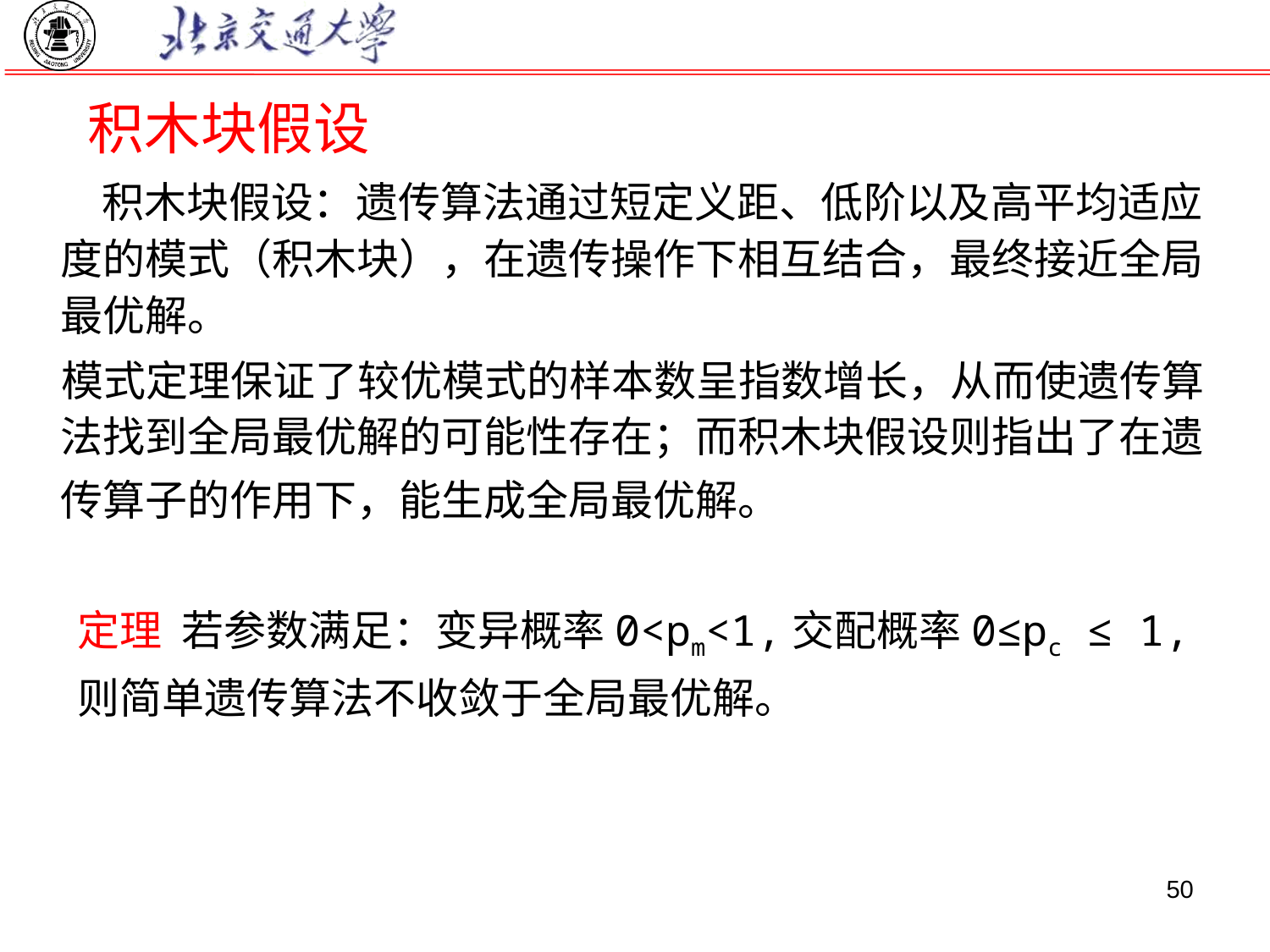

# 积木块假设
       积木块假设：遗传算法通过短定义距、低阶以及高平均适应度的模式（积木块），在遗传操作下相互结合，最终接近全局最优解。
    模式定理保证了较优模式的样本数呈指数增长，从而使遗传算法找到全局最优解的可能性存在；而积木块假设则指出了在遗传算子的作用下，能生成全局最优解。
定理  若参数满足：变异概率0<pm<1,交配概率0≤pc ≤ 1,则简单遗传算法不收敛于全局最优解。
50